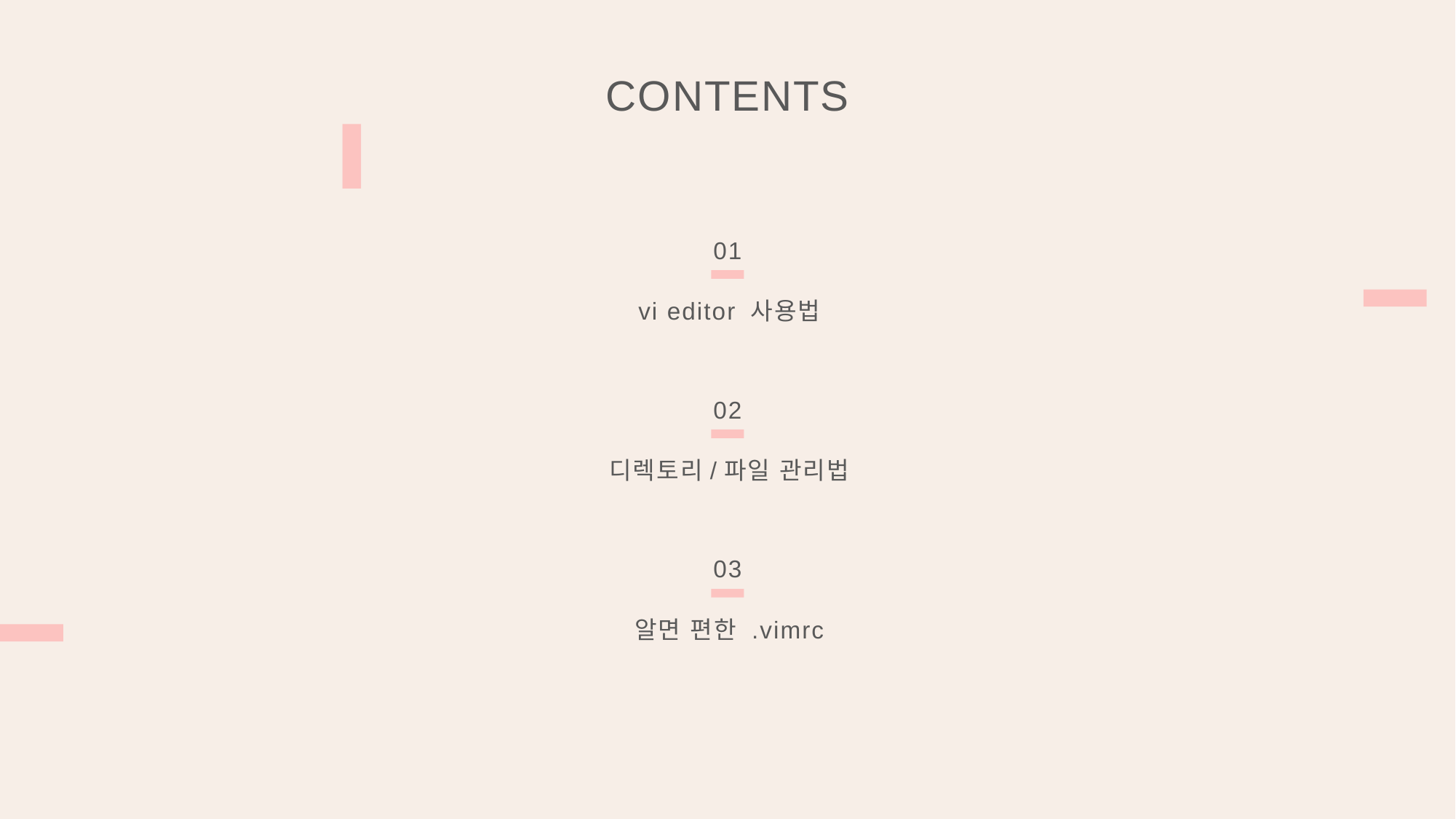

CONTENTS

01

vi editor 사용법
02

디렉토리/파일 관리법
03

알면 편한 .vimrc